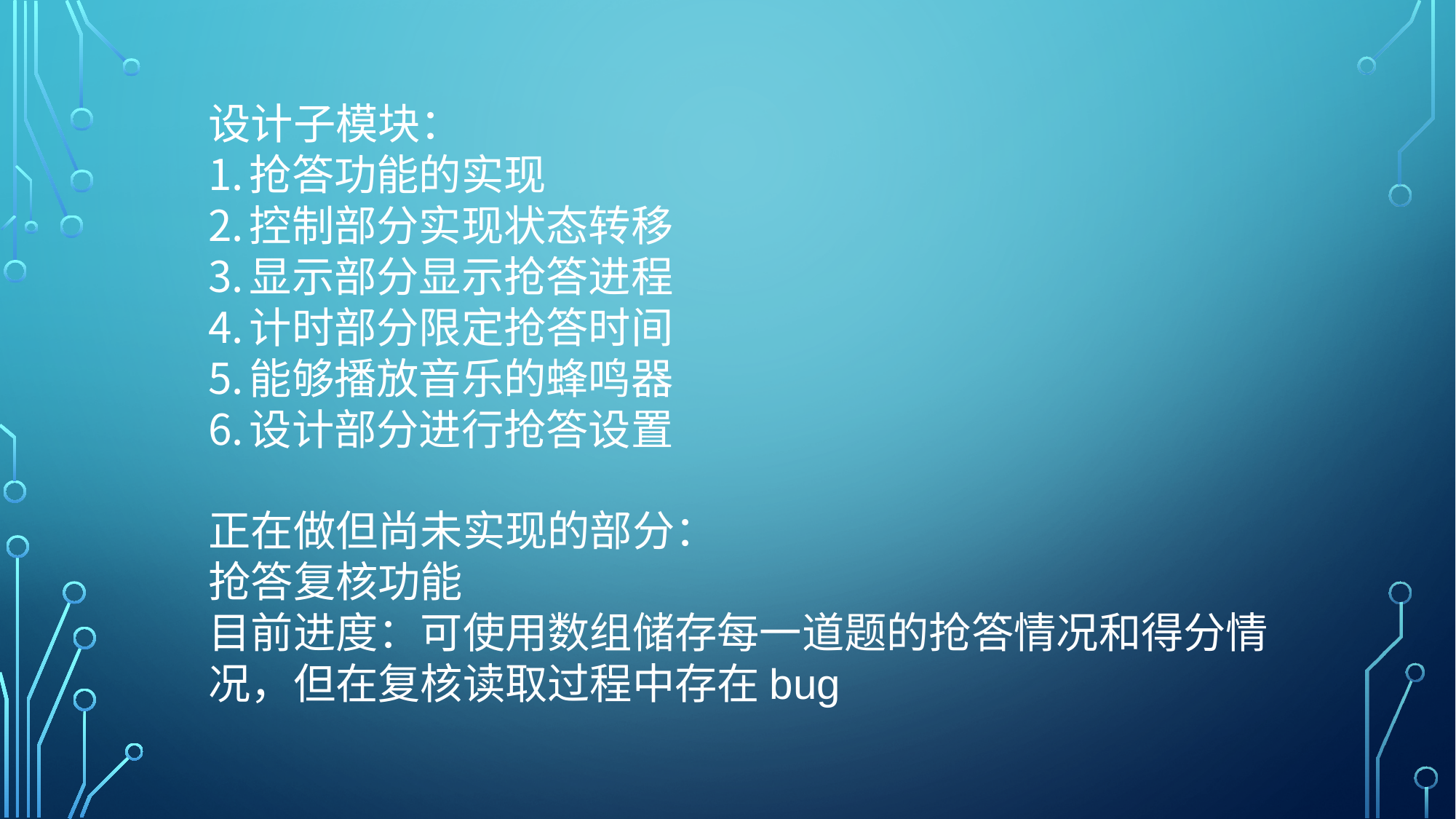

设计子模块：
抢答功能的实现
控制部分实现状态转移
显示部分显示抢答进程
计时部分限定抢答时间
能够播放音乐的蜂鸣器
设计部分进行抢答设置
正在做但尚未实现的部分：
抢答复核功能
目前进度：可使用数组储存每一道题的抢答情况和得分情况，但在复核读取过程中存在bug